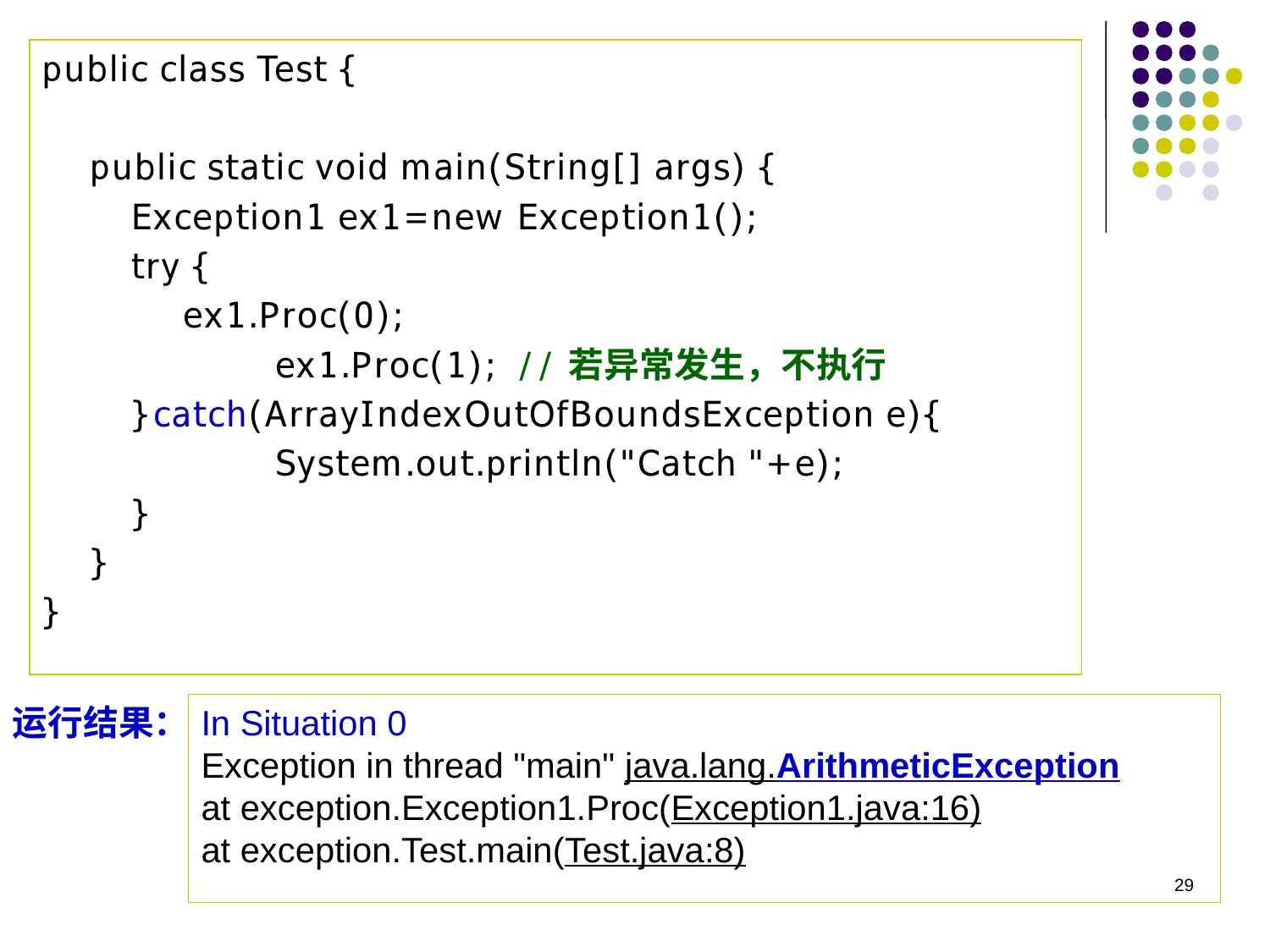

public class Test {

public static void main(String[] args) {
    Exception1 ex1=new Exception1();
    try {
         ex1.Proc(0);
       	 ex1.Proc(1);	//若异常发生，不执行
    }catch(ArrayIndexOutOfBoundsException e){
   		 System.out.println("Catch "+e);
    }
}
}
运行结果：
In Situation 0
Exception in thread "main" java.lang.ArithmeticException
at exception.Exception1.Proc(Exception1.java:16)
at exception.Test.main(Test.java:8)
29